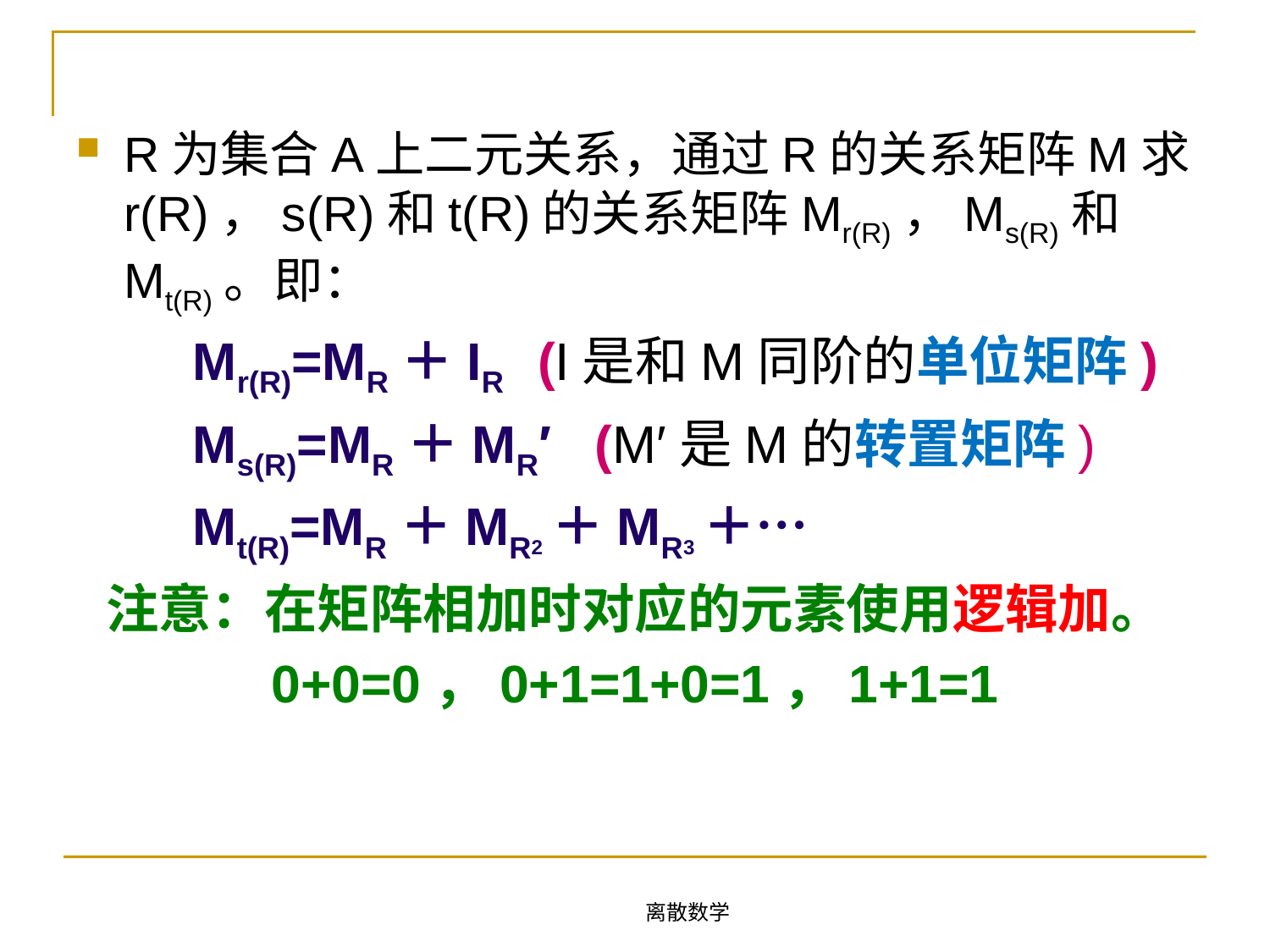

R为集合A上二元关系，通过R的关系矩阵M求r(R)，s(R)和t(R)的关系矩阵Mr(R)，Ms(R)和Mt(R)。即：
        Mr(R)=MR＋IR    (I是和M同阶的单位矩阵)
        Ms(R)=MR＋MR′   (M′是M的转置矩阵)
        Mt(R)=MR＋MR2＋MR3＋…
注意：在矩阵相加时对应的元素使用逻辑加。
0+0=0，0+1=1+0=1，1+1=1

离散数学
25